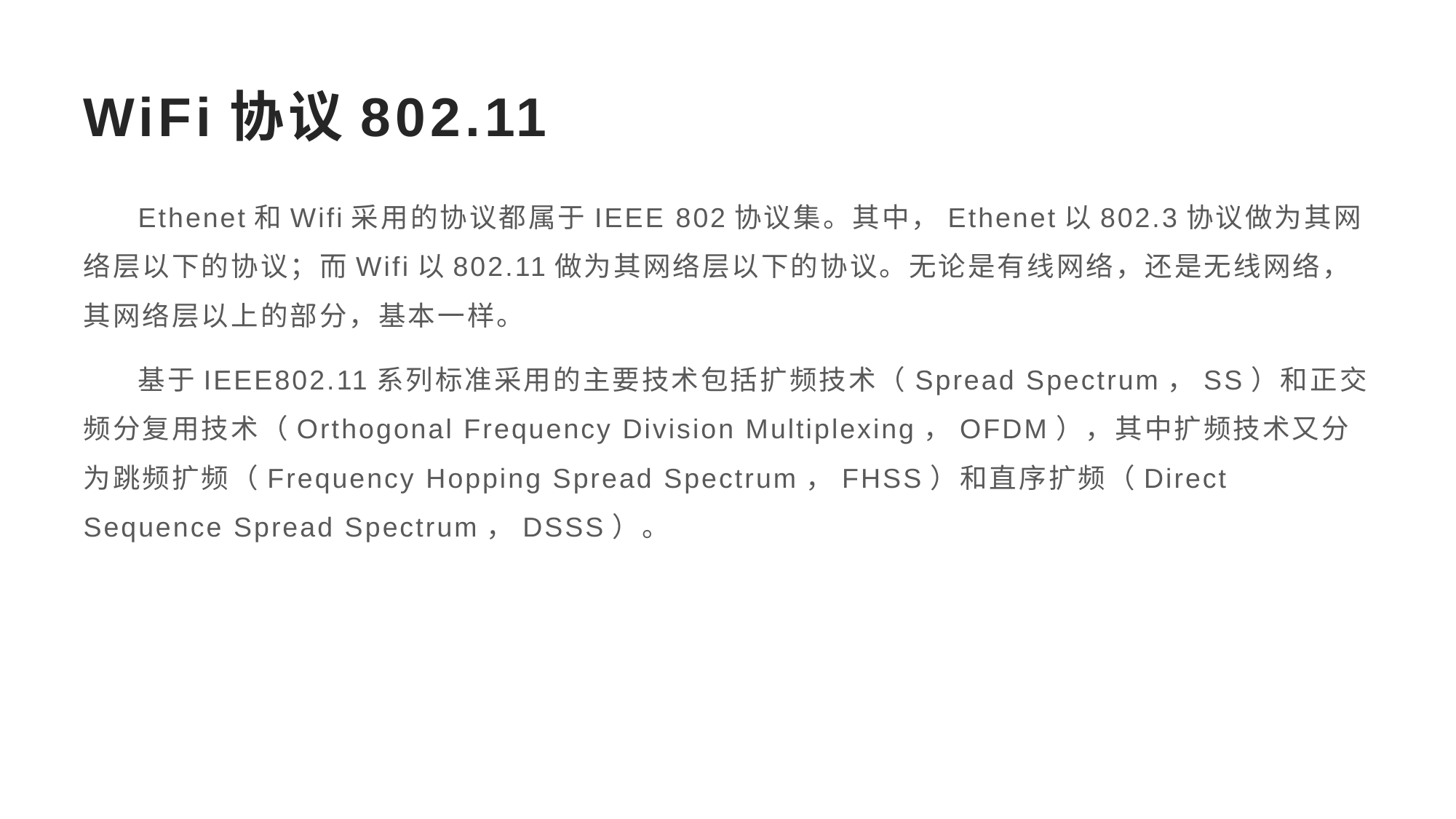

# WiFi协议802.11
Ethenet和Wifi采用的协议都属于IEEE 802协议集。其中，Ethenet以802.3协议做为其网络层以下的协议；而Wifi以802.11做为其网络层以下的协议。无论是有线网络，还是无线网络，其网络层以上的部分，基本一样。
基于IEEE802.11系列标准采用的主要技术包括扩频技术（Spread Spectrum，SS）和正交频分复用技术（Orthogonal Frequency Division Multiplexing，OFDM），其中扩频技术又分为跳频扩频（Frequency Hopping Spread Spectrum，FHSS）和直序扩频（Direct Sequence Spread Spectrum，DSSS）。